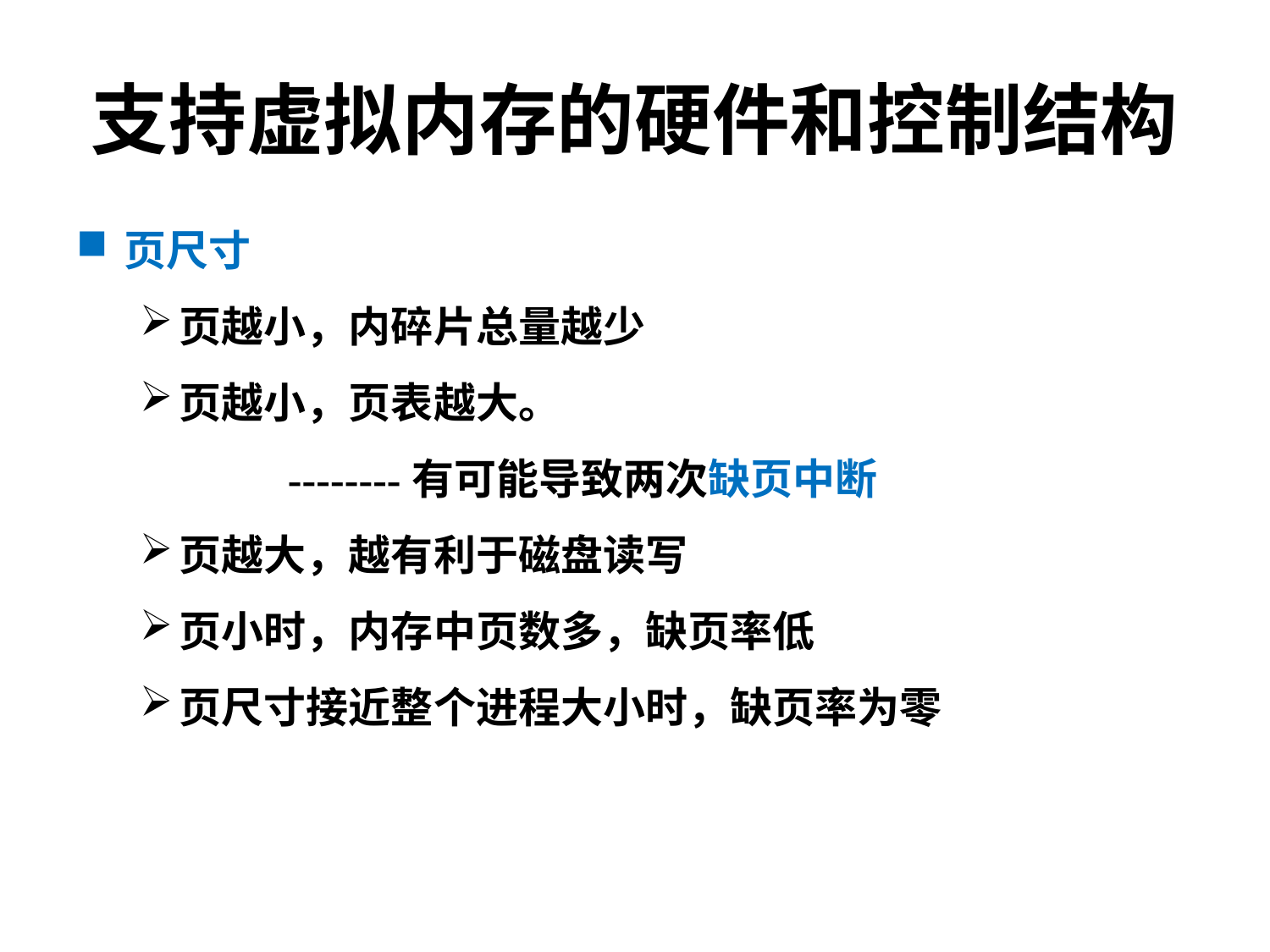

# 支持虚拟内存的硬件和控制结构
页尺寸
页越小，内碎片总量越少
页越小，页表越大。
              --------有可能导致两次缺页中断
页越大，越有利于磁盘读写
页小时，内存中页数多，缺页率低
页尺寸接近整个进程大小时，缺页率为零